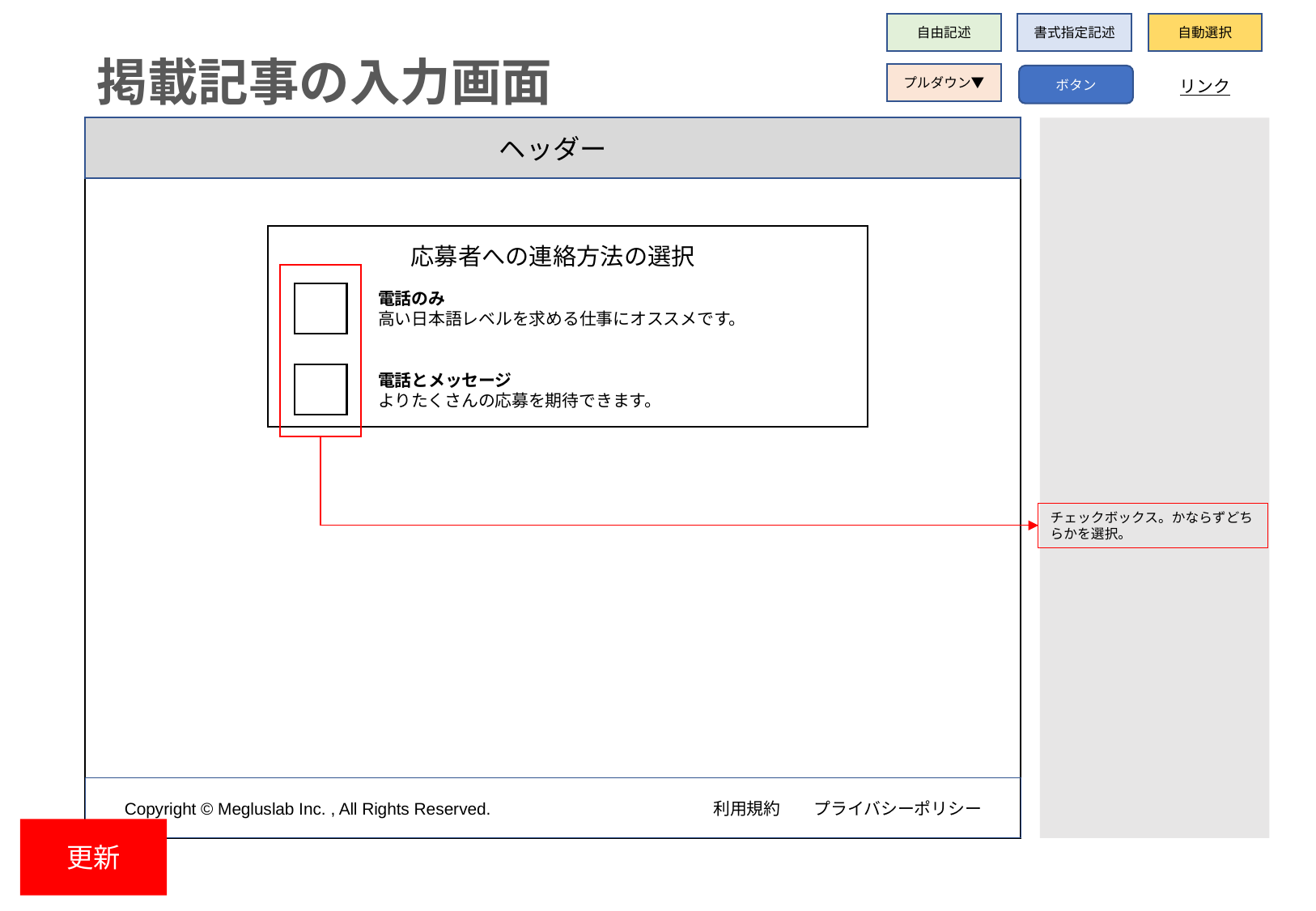

自由記述
書式指定記述
自動選択
掲載記事の入力画面
プルダウン▼
ボタン
リンク

ヘッダー

応募者への連絡方法の選択

電話のみ
高い日本語レベルを求める仕事にオススメです。

電話とメッセージ
よりたくさんの応募を期待できます。

チェックボックス。かならずどちらかを選択。
Copyright © Megluslab Inc. , All Rights Reserved.　　　　　　　　　　　　　利用規約　　プライバシーポリシー
更新